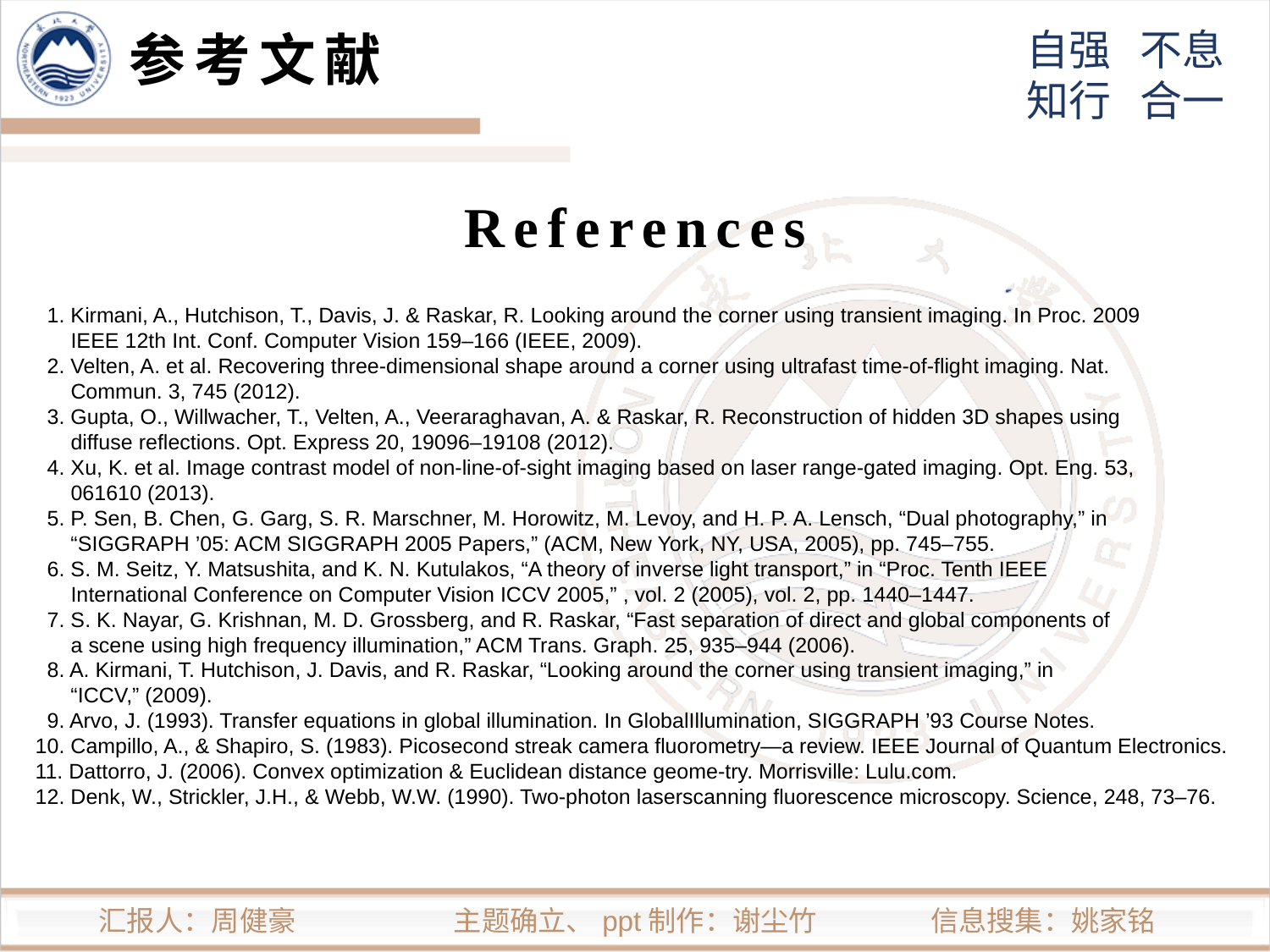

参考文献
References
  1. Kirmani, A., Hutchison, T., Davis, J. & Raskar, R. Looking around the corner using transient imaging. In Proc. 2009
      IEEE 12th Int. Conf. Computer Vision 159–166 (IEEE, 2009).
  2. Velten, A. et al. Recovering three-dimensional shape around a corner using ultrafast time-of-flight imaging. Nat.
      Commun. 3, 745 (2012).
  3. Gupta, O., Willwacher, T., Velten, A., Veeraraghavan, A. & Raskar, R. Reconstruction of hidden 3D shapes using
      diffuse reflections. Opt. Express 20, 19096–19108 (2012).
  4. Xu, K. et al. Image contrast model of non-line-of-sight imaging based on laser range-gated imaging. Opt. Eng. 53,
      061610 (2013).
  5. P. Sen, B. Chen, G. Garg, S. R. Marschner, M. Horowitz, M. Levoy, and H. P. A. Lensch, “Dual photography,” in
      “SIGGRAPH ’05: ACM SIGGRAPH 2005 Papers,” (ACM, New York, NY, USA, 2005), pp. 745–755.
  6. S. M. Seitz, Y. Matsushita, and K. N. Kutulakos, “A theory of inverse light transport,” in “Proc. Tenth IEEE
      International Conference on Computer Vision ICCV 2005,” , vol. 2 (2005), vol. 2, pp. 1440–1447.
  7. S. K. Nayar, G. Krishnan, M. D. Grossberg, and R. Raskar, “Fast separation of direct and global components of
      a scene using high frequency illumination,” ACM Trans. Graph. 25, 935–944 (2006).
  8. A. Kirmani, T. Hutchison, J. Davis, and R. Raskar, “Looking around the corner using transient imaging,” in
      “ICCV,” (2009).
  9. Arvo, J. (1993). Transfer equations in global illumination. In GlobalIllumination, SIGGRAPH ’93 Course Notes.
10. Campillo, A., & Shapiro, S. (1983). Picosecond streak camera ﬂuorometry—a review. IEEE Journal of Quantum Electronics.
11. Dattorro, J. (2006). Convex optimization & Euclidean distance geome-try. Morrisville: Lulu.com.
12. Denk, W., Strickler, J.H., & Webb, W.W. (1990). Two-photon laserscanning ﬂuorescence microscopy. Science, 248, 73–76.